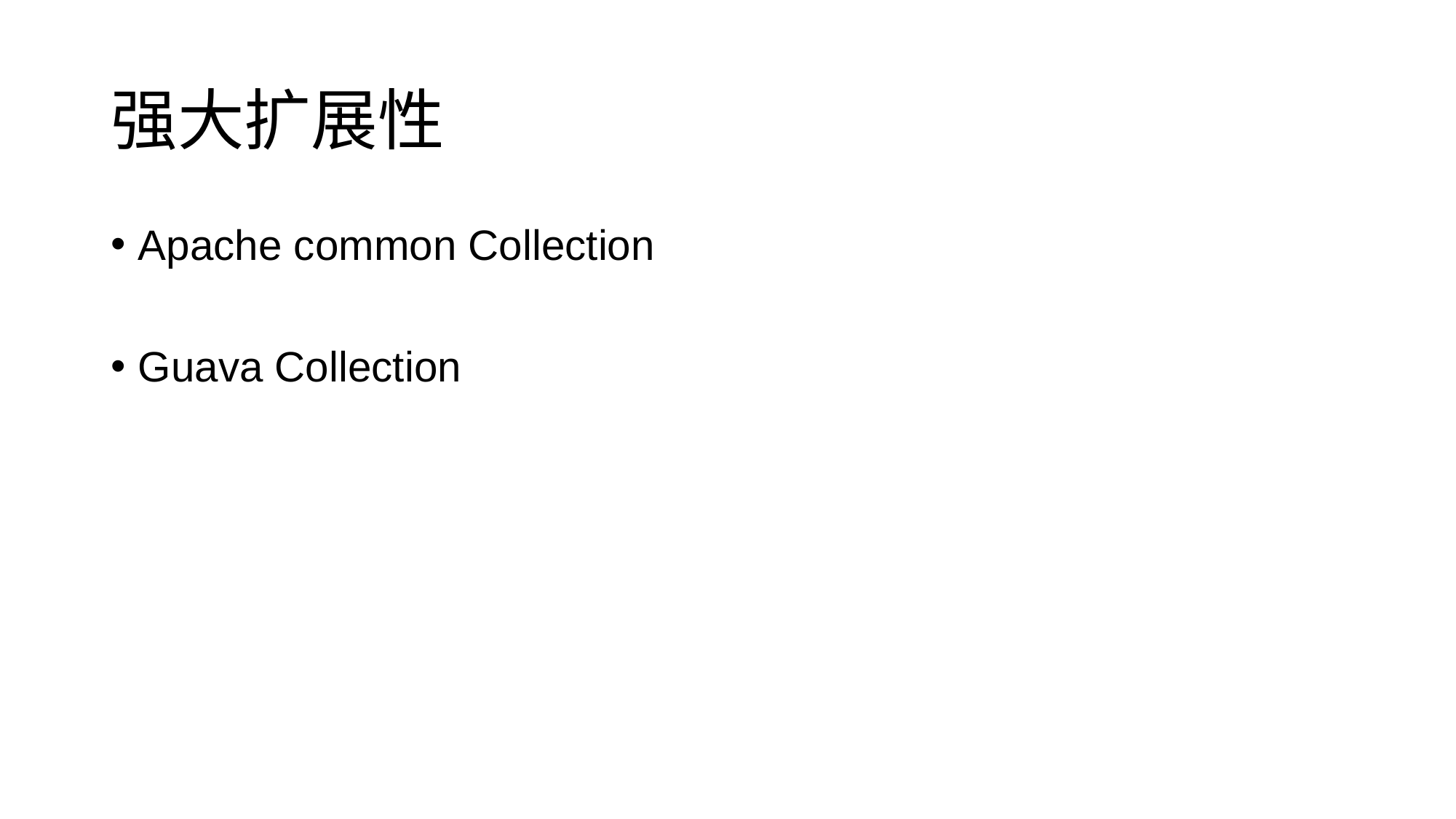

# 强大扩展性
Apache common Collection

Guava Collection